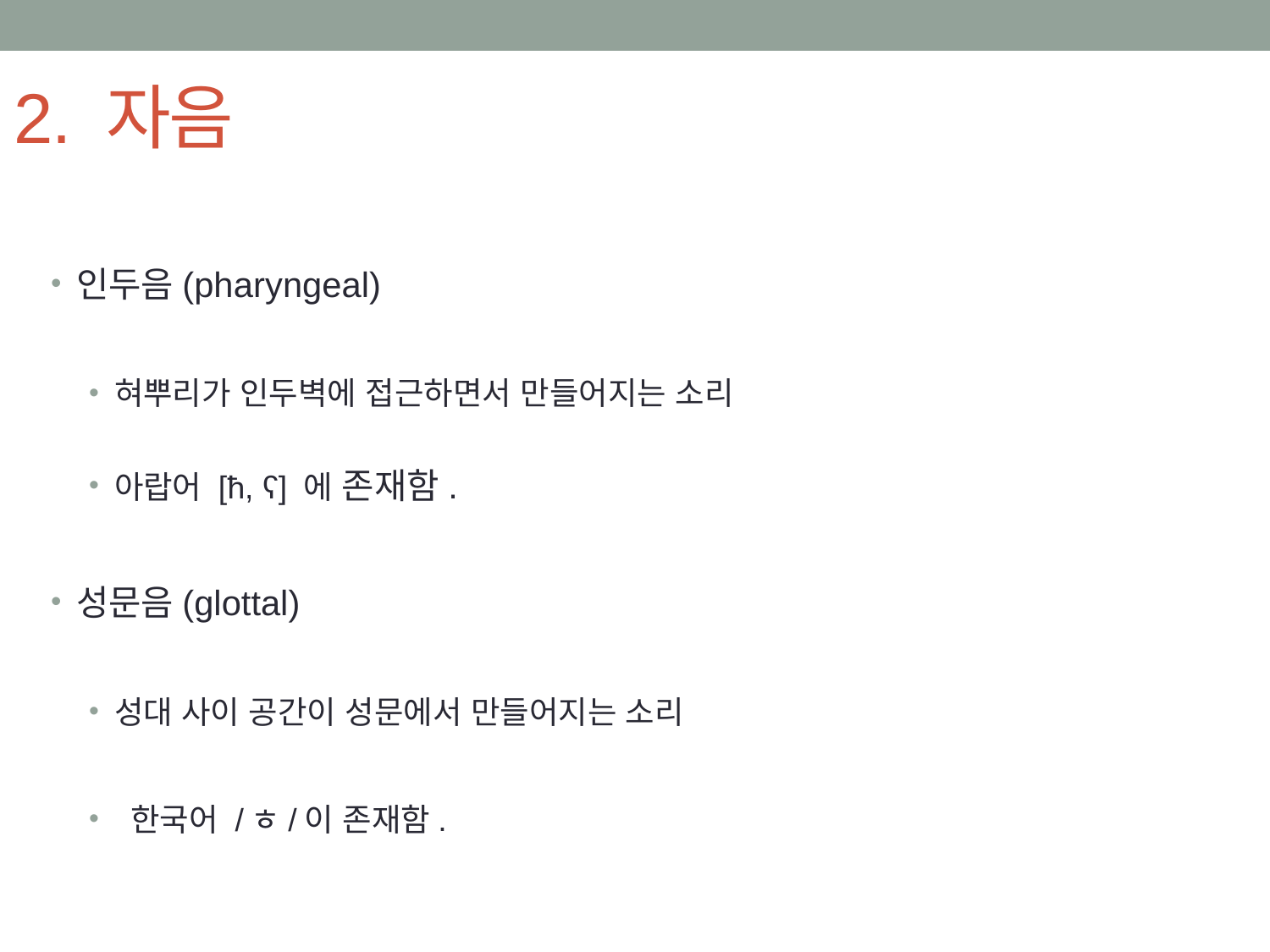

# 2. 자음

인두음(pharyngeal)

혀뿌리가 인두벽에 접근하면서 만들어지는 소리

아랍어 [ħ, ʕ] 에 존재함.

성문음(glottal)

성대 사이 공간이 성문에서 만들어지는 소리

 한국어 /ㅎ/이 존재함.